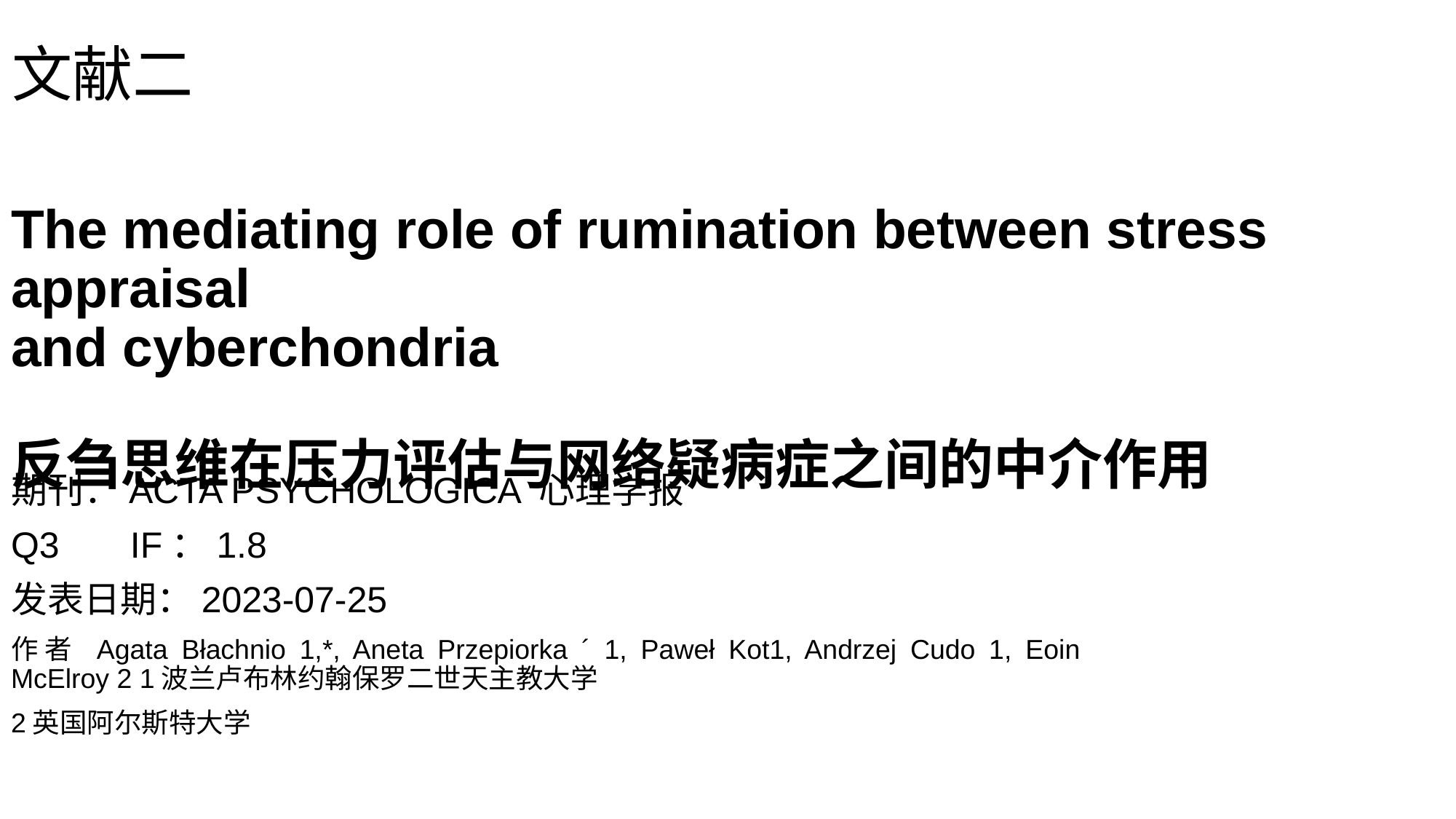

文献二
# The mediating role of rumination between stress appraisal and cyberchondria 反刍思维在压力评估与网络疑病症之间的中介作用
期刊：ACTA PSYCHOLOGICA 心理学报
Q3	 IF：1.8
发表日期：2023-07-25
作者 Agata Błachnio 1,*, Aneta Przepiorka ´ 1, Paweł Kot1, Andrzej Cudo 1, Eoin McElroy 2 1波兰卢布林约翰保罗二世天主教大学
2英国阿尔斯特大学